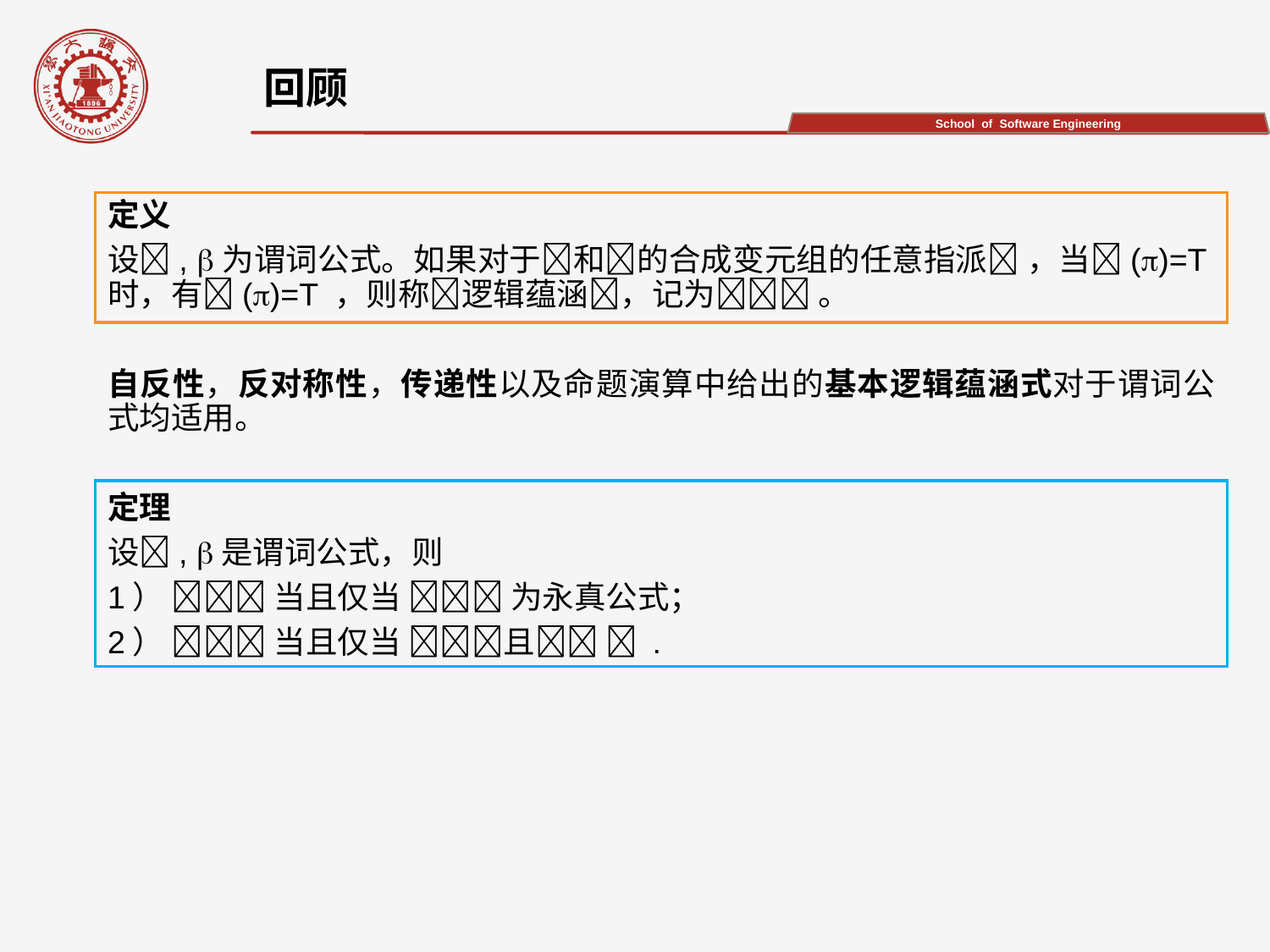

回顾
定义
设α, β为谓词公式。如果对于α和β的合成变元组的任意指派π ，当α(π)=T时，有β(π)=T ，则称α逻辑蕴涵β，记为α⇒β 。

自反性，反对称性，传递性以及命题演算中给出的基本逻辑蕴涵式对于谓词公式均适用。

定理
设α, β是谓词公式，则
1） α⇒β 当且仅当 α→β 为永真公式；
2） α⇔β 当且仅当 α⇒β且β⇒ α .